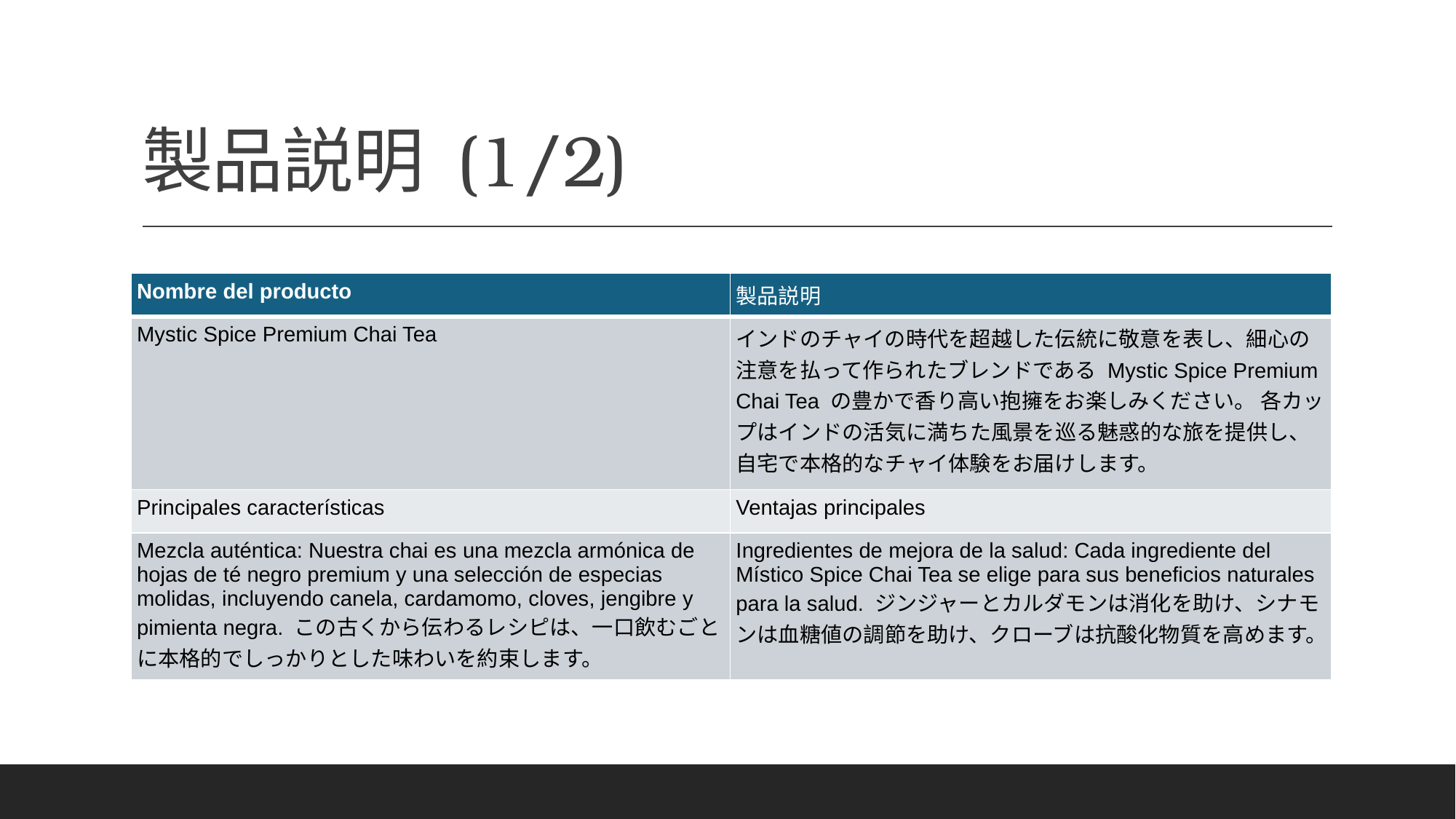

# 製品説明 (1/2)
| Nombre del producto | 製品説明 |
| --- | --- |
| Mystic Spice Premium Chai Tea | インドのチャイの時代を超越した伝統に敬意を表し、細心の注意を払って作られたブレンドである Mystic Spice Premium Chai Tea の豊かで香り高い抱擁をお楽しみください。 各カップはインドの活気に満ちた風景を巡る魅惑的な旅を提供し、自宅で本格的なチャイ体験をお届けします。 |
| Principales características | Ventajas principales |
| Mezcla auténtica: Nuestra chai es una mezcla armónica de hojas de té negro premium y una selección de especias molidas, incluyendo canela, cardamomo, cloves, jengibre y pimienta negra. この古くから伝わるレシピは、一口飲むごとに本格的でしっかりとした味わいを約束します。 | Ingredientes de mejora de la salud: Cada ingrediente del Místico Spice Chai Tea se elige para sus beneficios naturales para la salud. ジンジャーとカルダモンは消化を助け、シナモンは血糖値の調節を助け、クローブは抗酸化物質を高めます。 |